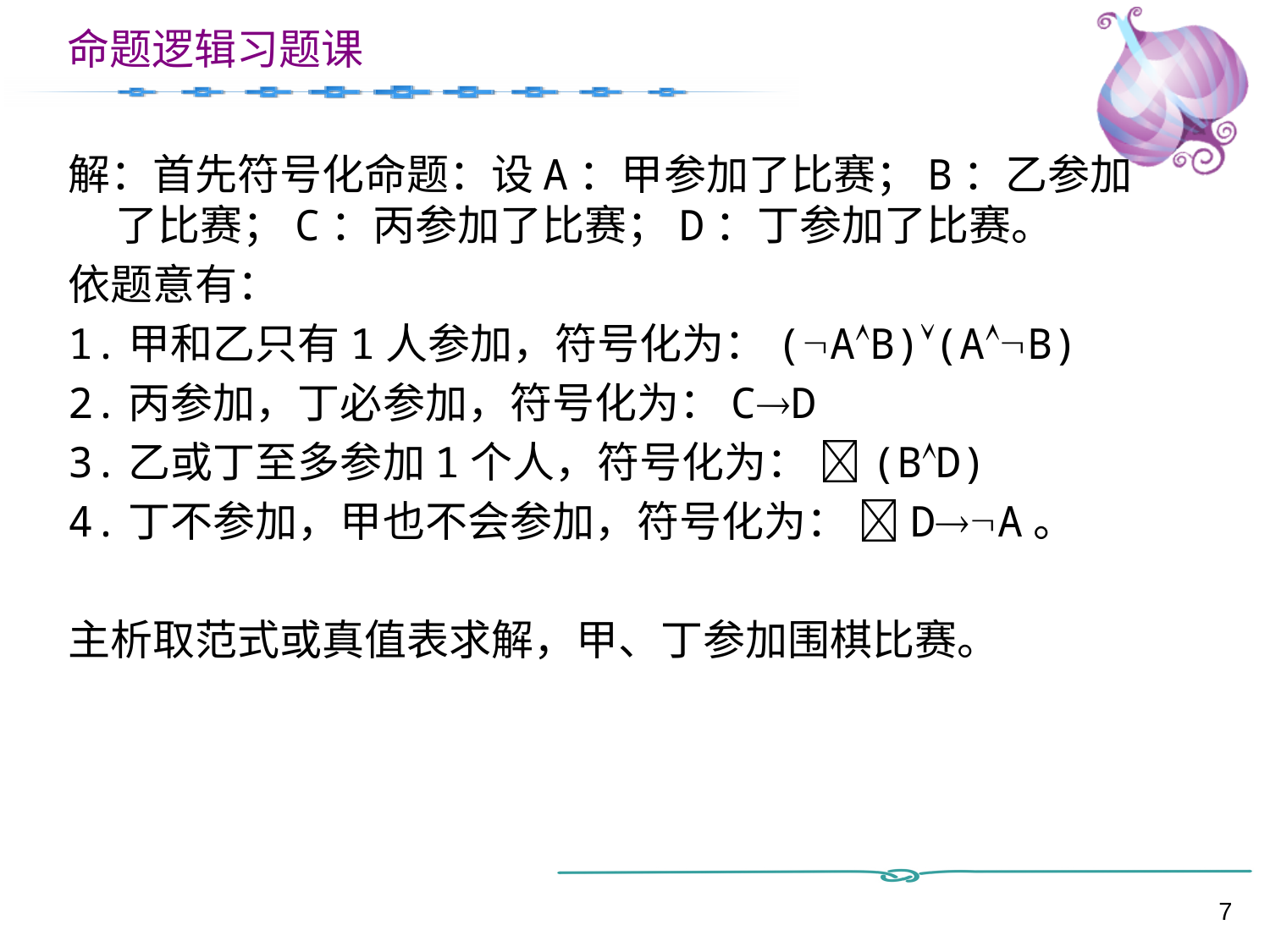

解：首先符号化命题：设A：甲参加了比赛；B：乙参加了比赛；C：丙参加了比赛；D：丁参加了比赛。
依题意有：
1.甲和乙只有1人参加，符号化为：(¬A∧B)∨(A∧¬B)
2.丙参加，丁必参加，符号化为：C→D
3.乙或丁至多参加1个人，符号化为： ¬(B∧D)
4.丁不参加，甲也不会参加，符号化为： ¬D→¬A。

主析取范式或真值表求解，甲、丁参加围棋比赛。

7